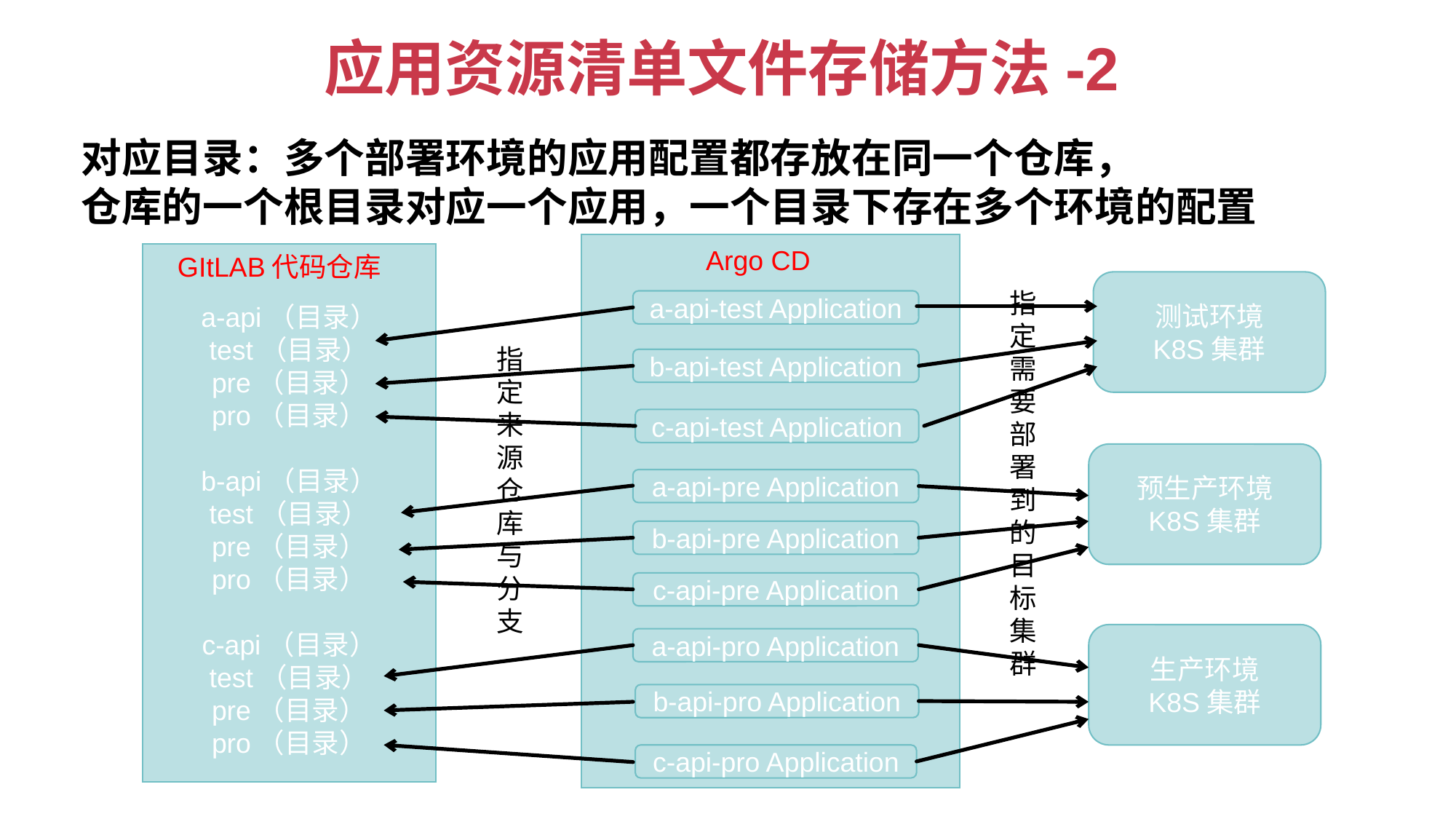

应用资源清单文件存储方法-2
对应目录：多个部署环境的应用配置都存放在同一个仓库，
仓库的一个根目录对应一个应用，一个目录下存在多个环境的配置

Argo CD

a-api（目录）
test（目录）
pre（目录）
pro（目录）

b-api（目录）
test（目录）
pre（目录）
pro（目录）

c-api（目录）
test（目录）
pre（目录）
pro（目录）

GItLAB代码仓库
测试环境
K8S集群
指定需要部署到的目标集群
a-api-test Application
指定
来源仓库与分支

b-api-test Application

c-api-test Application

预生产环境
K8S集群

a-api-pre Application

b-api-pre Application

c-api-pre Application

生产环境
K8S集群

a-api-pro Application

b-api-pro Application

c-api-pro Application